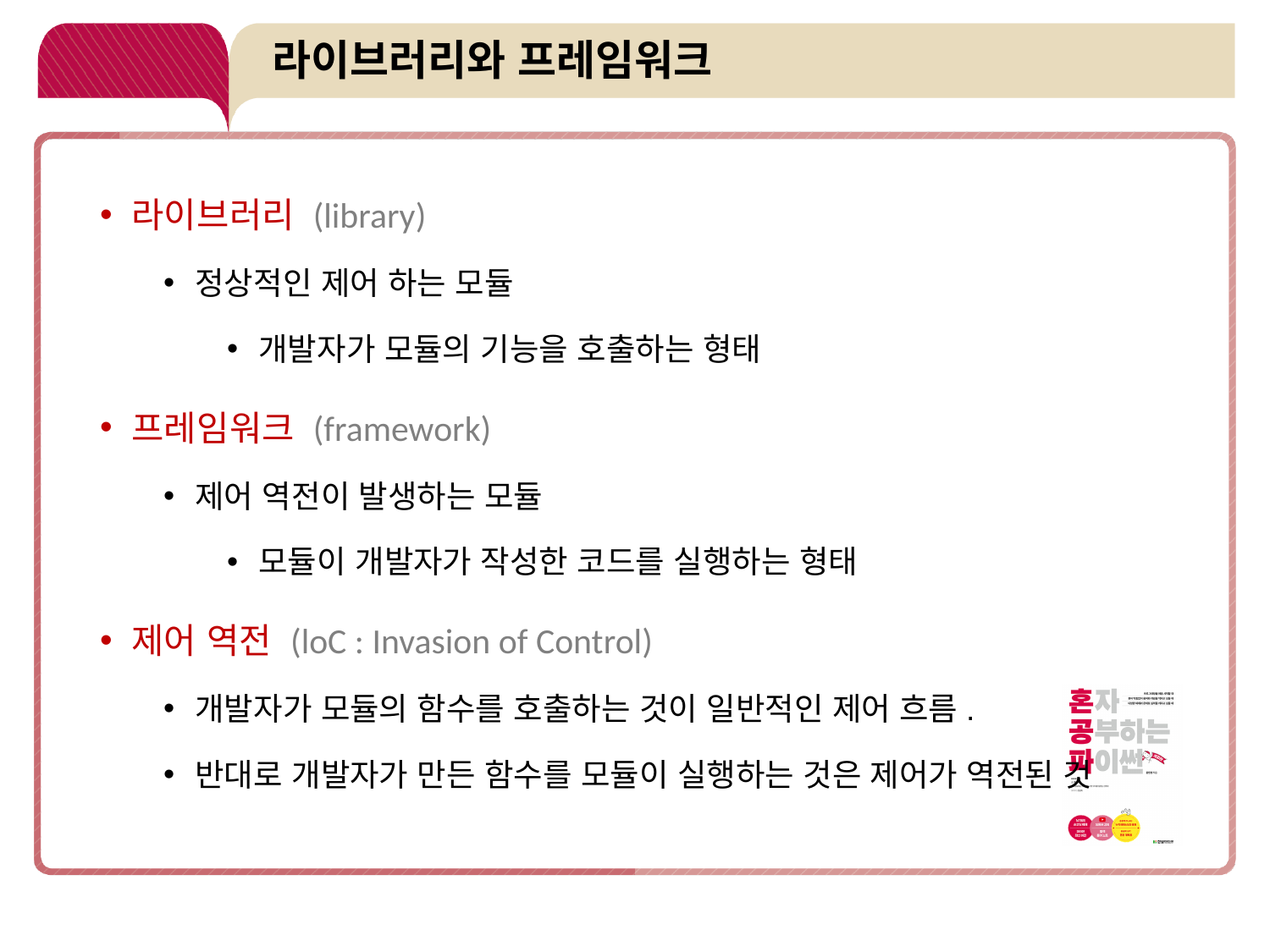

# 라이브러리와 프레임워크
라이브러리 (library)
정상적인 제어 하는 모듈
개발자가 모듈의 기능을 호출하는 형태
프레임워크 (framework)
제어 역전이 발생하는 모듈
모듈이 개발자가 작성한 코드를 실행하는 형태
제어 역전 (loC : Invasion of Control)
개발자가 모듈의 함수를 호출하는 것이 일반적인 제어 흐름.
반대로 개발자가 만든 함수를 모듈이 실행하는 것은 제어가 역전된 것